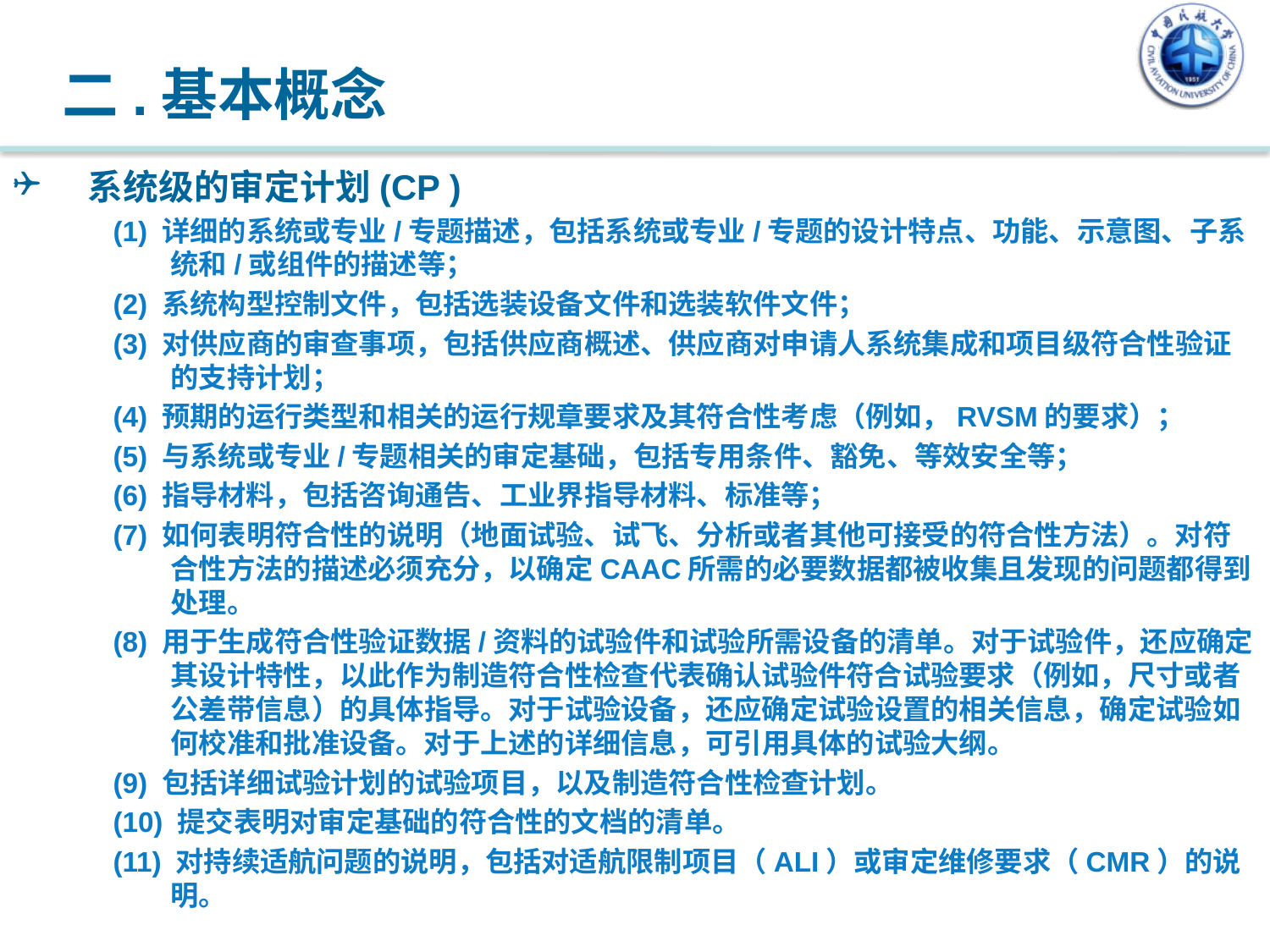

# 二.基本概念
系统级的审定计划(CP )
(1) 详细的系统或专业/专题描述，包括系统或专业/专题的设计特点、功能、示意图、子系统和/或组件的描述等；
(2) 系统构型控制文件，包括选装设备文件和选装软件文件；
(3) 对供应商的审查事项，包括供应商概述、供应商对申请人系统集成和项目级符合性验证的支持计划；
(4) 预期的运行类型和相关的运行规章要求及其符合性考虑（例如，RVSM的要求）；
(5) 与系统或专业/专题相关的审定基础，包括专用条件、豁免、等效安全等；
(6) 指导材料，包括咨询通告、工业界指导材料、标准等；
(7) 如何表明符合性的说明（地面试验、试飞、分析或者其他可接受的符合性方法）。对符合性方法的描述必须充分，以确定CAAC所需的必要数据都被收集且发现的问题都得到处理。
(8) 用于生成符合性验证数据/资料的试验件和试验所需设备的清单。对于试验件，还应确定其设计特性，以此作为制造符合性检查代表确认试验件符合试验要求（例如，尺寸或者公差带信息）的具体指导。对于试验设备，还应确定试验设置的相关信息，确定试验如何校准和批准设备。对于上述的详细信息，可引用具体的试验大纲。
(9) 包括详细试验计划的试验项目，以及制造符合性检查计划。
(10) 提交表明对审定基础的符合性的文档的清单。
(11) 对持续适航问题的说明，包括对适航限制项目（ALI）或审定维修要求（CMR）的说明。